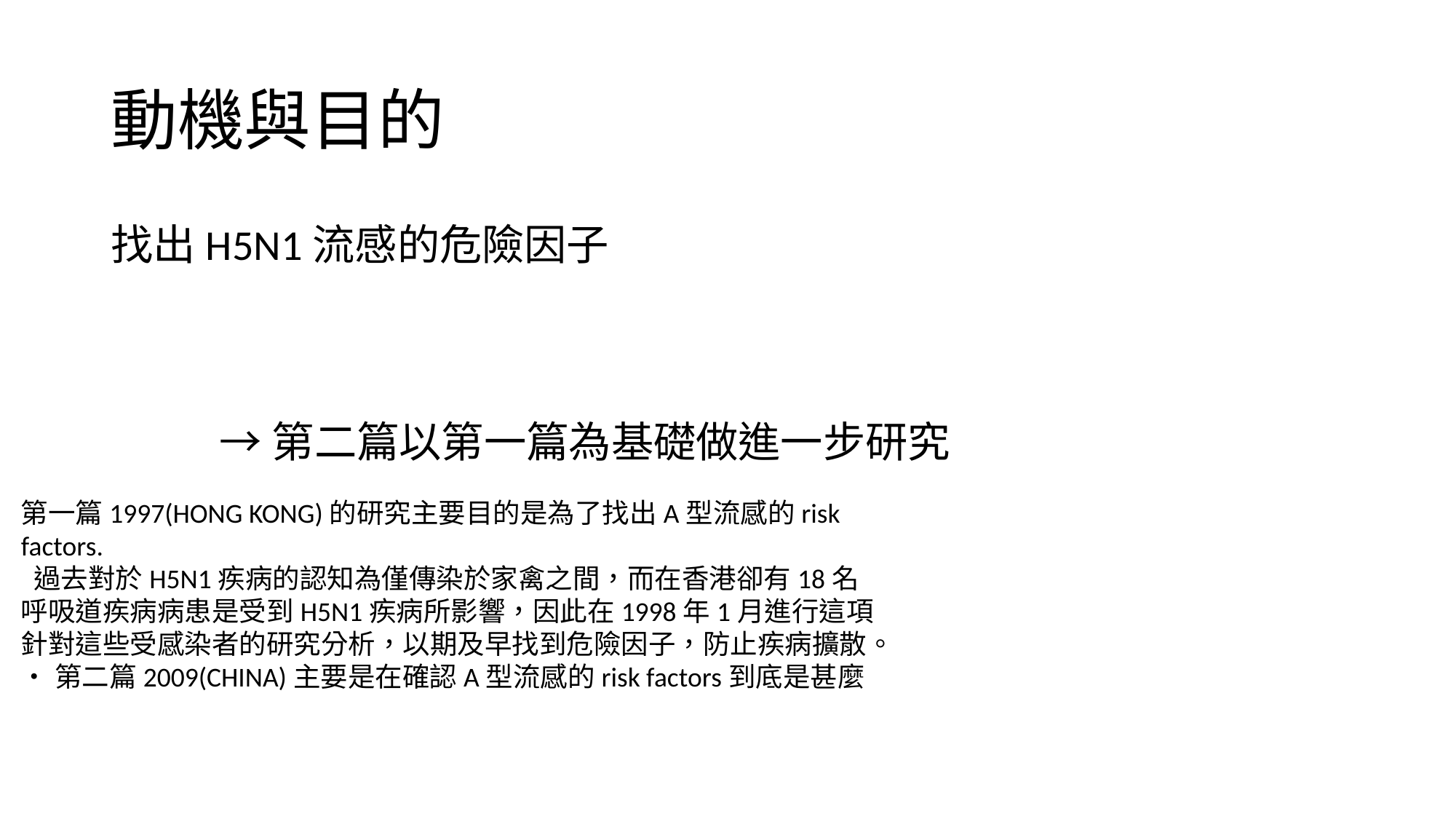

# 動機與目的
找出H5N1流感的危險因子

→第二篇以第一篇為基礎做進一步研究
第一篇1997(HONG KONG)的研究主要目的是為了找出A型流感的risk factors.
 過去對於H5N1疾病的認知為僅傳染於家禽之間，而在香港卻有18名呼吸道疾病病患是受到H5N1疾病所影響，因此在1998年1月進行這項針對這些受感染者的研究分析，以期及早找到危險因子，防止疾病擴散。
•第二篇2009(CHINA)主要是在確認A型流感的risk factors到底是甚麼